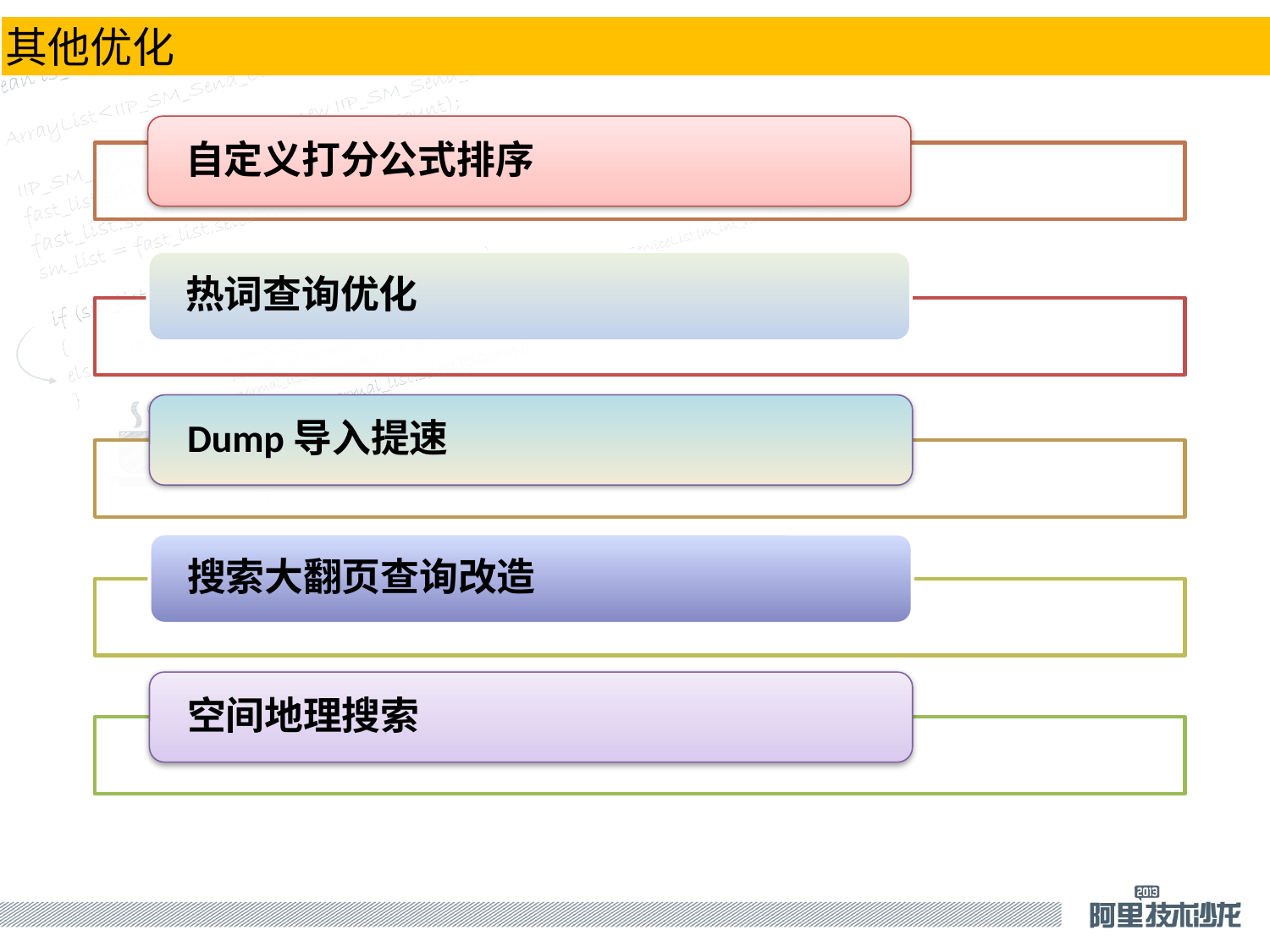

其他优化
热词查询优化
自定义打分公式排序
Dump导入提速
搜索大翻页查询改造
空间地理搜索